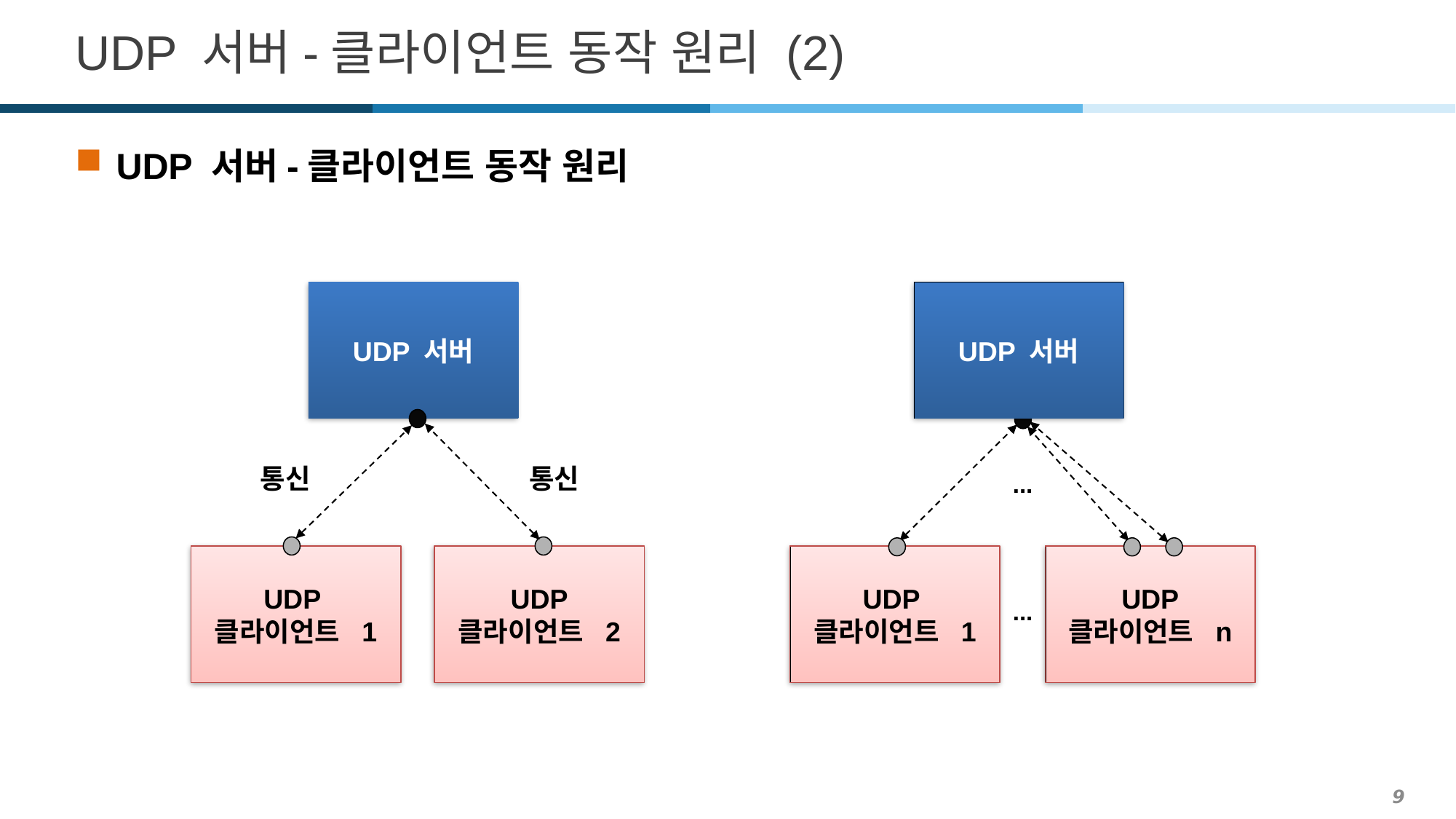

# UDP 서버-클라이언트 동작 원리 (2)
UDP 서버-클라이언트 동작 원리

UDP 서버
UDP 서버

...

통신
통신

UDP
클라이언트  1
UDP
클라이언트  2
UDP
클라이언트  1
UDP
클라이언트  n
...